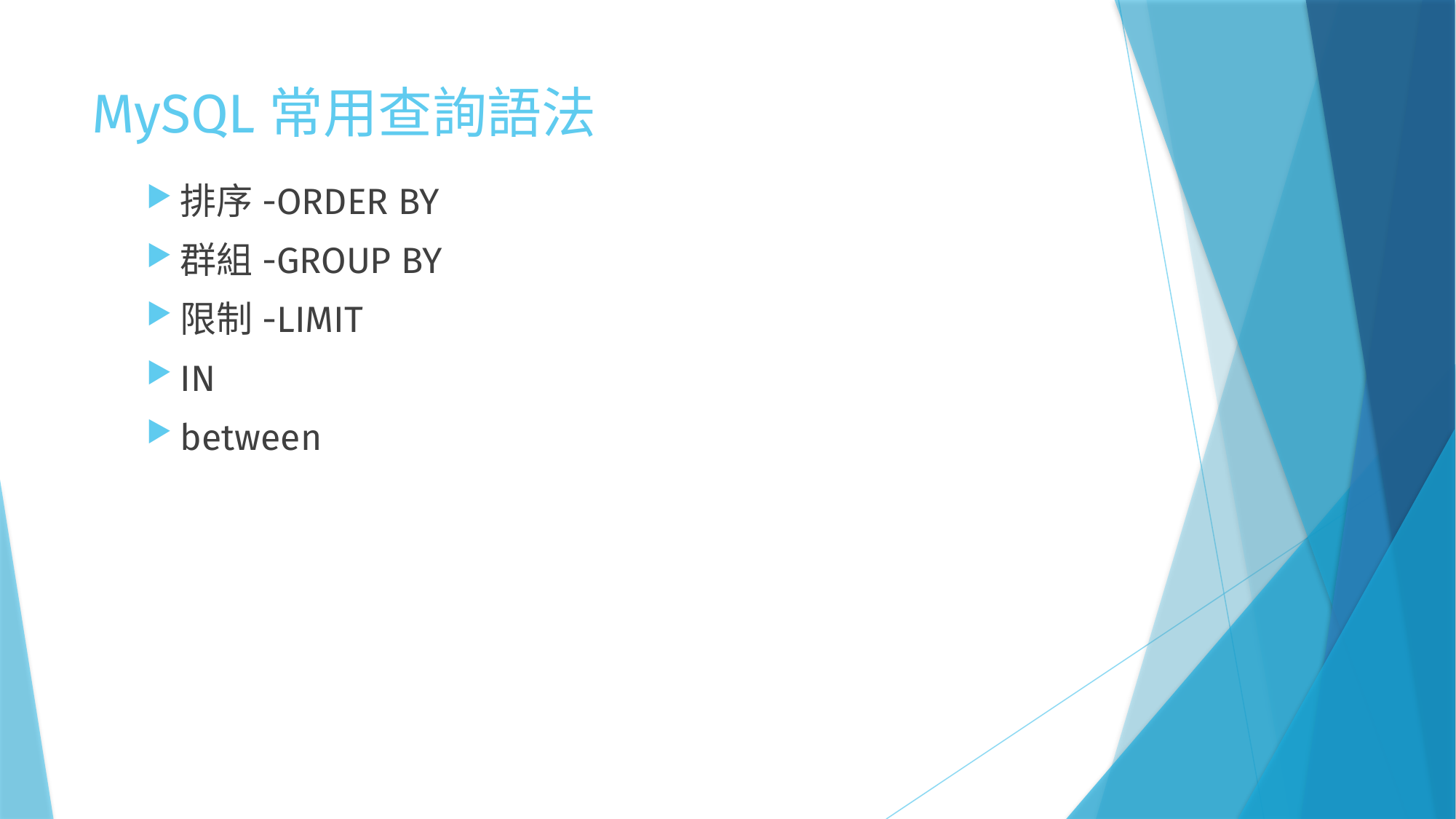

# MySQL常用查詢語法
排序-ORDER BY
群組-GROUP BY
限制-LIMIT
IN
between